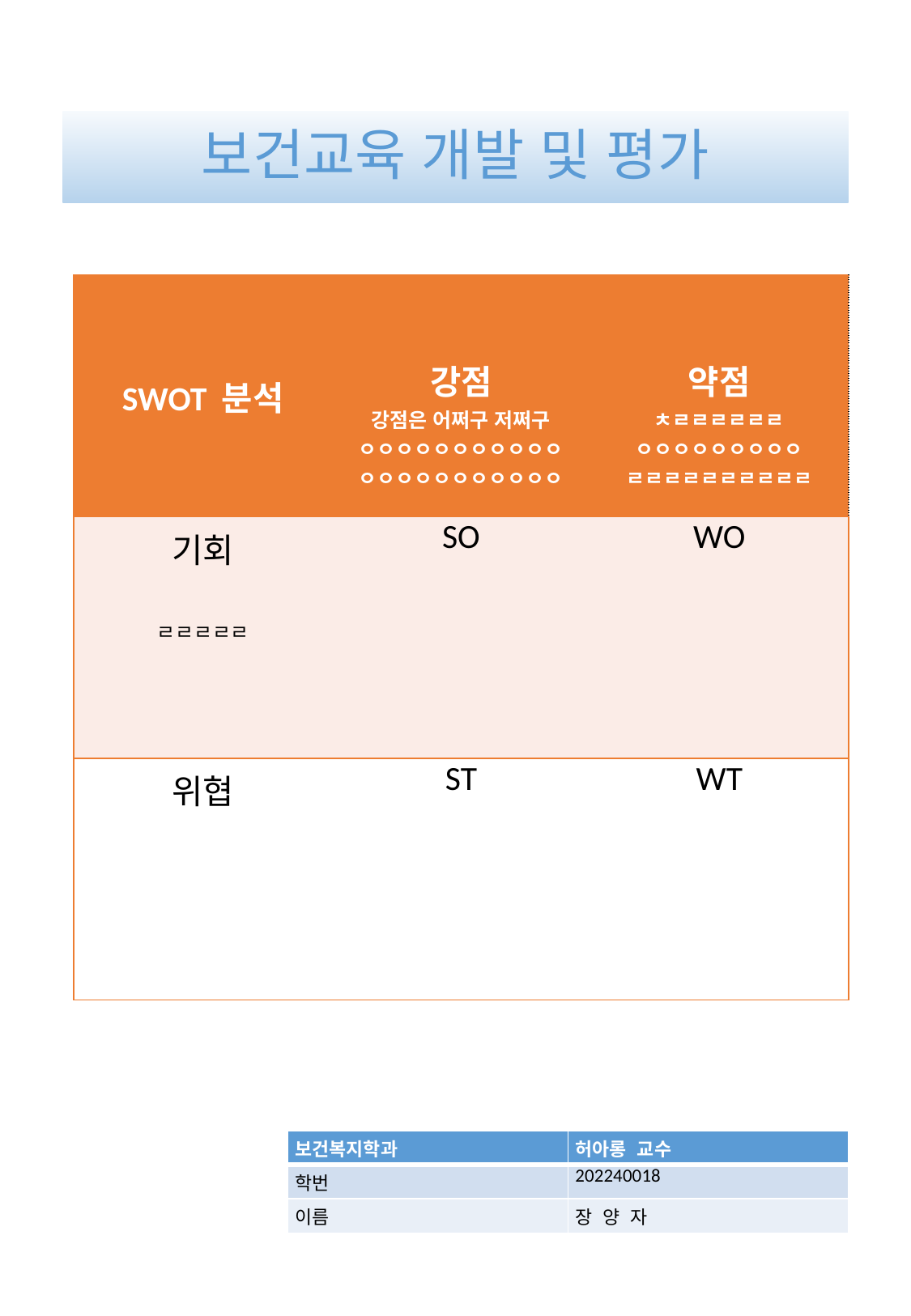

# 보건교육 개발 및 평가
| SWOT 분석 | 강점 강점은 어쩌구 저쩌구 ㅇㅇㅇㅇㅇㅇㅇㅇㅇㅇㅇ ㅇㅇㅇㅇㅇㅇㅇㅇㅇㅇㅇ | 약점 ㅊㄹㄹㄹㄹㄹㄹ ㅇㅇㅇㅇㅇㅇㅇㅇㅇ ㄹㄹㄹㄹㄹㄹㄹㄹㄹㄹ |
| --- | --- | --- |
| 기회 ㄹㄹㄹㄹㄹ | SO | WO |
| 위협 | ST | WT |
| 보건복지학과 | 허아롱 교수 |
| --- | --- |
| 학번 | 202240018 |
| 이름 | 장 양 자 |